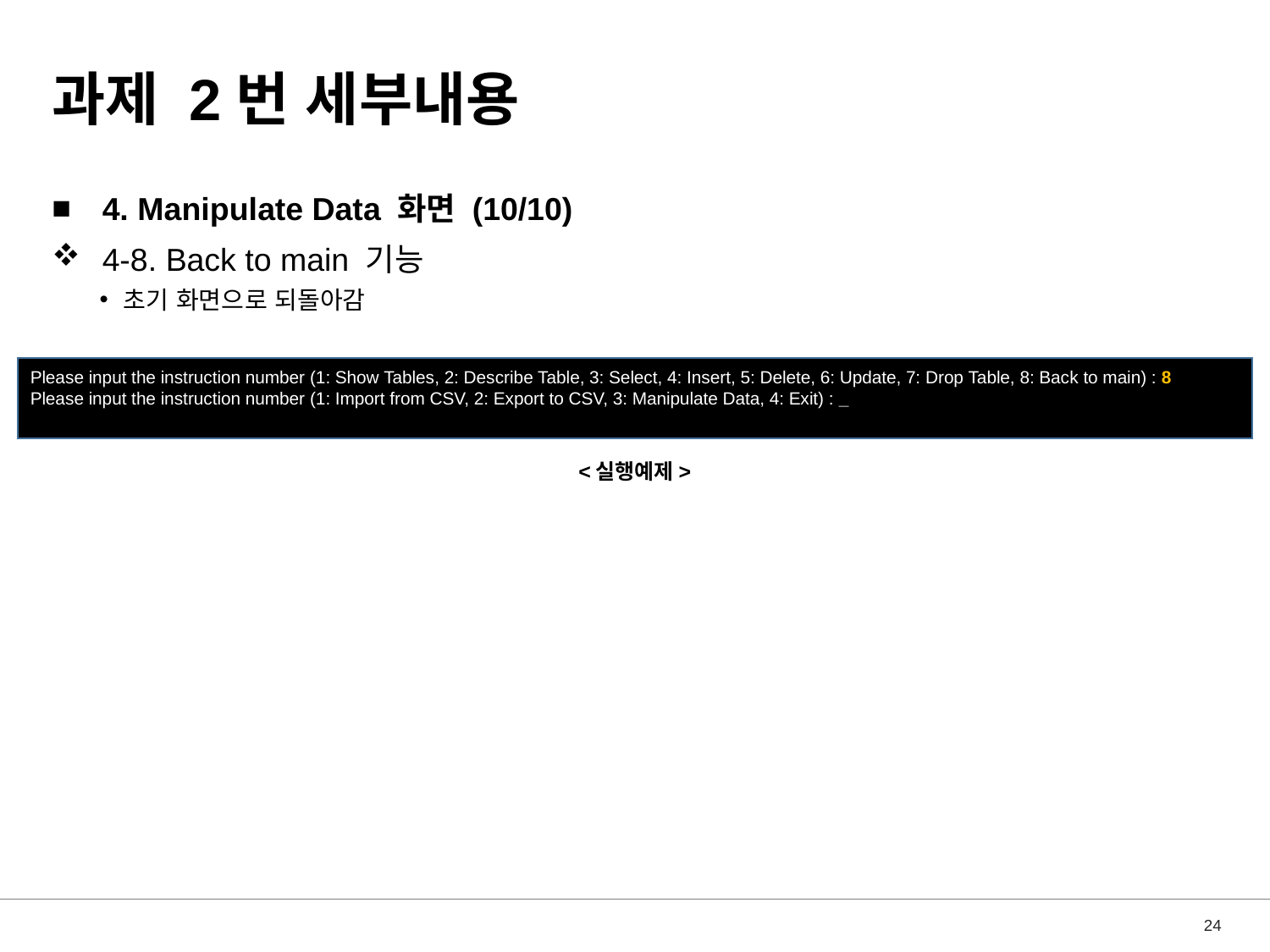

# 과제 2번 세부내용
4. Manipulate Data 화면 (10/10)
4-8. Back to main 기능
초기 화면으로 되돌아감

Please input the instruction number (1: Show Tables, 2: Describe Table, 3: Select, 4: Insert, 5: Delete, 6: Update, 7: Drop Table, 8: Back to main) : 8
Please input the instruction number (1: Import from CSV, 2: Export to CSV, 3: Manipulate Data, 4: Exit) : _

<실행예제>
24